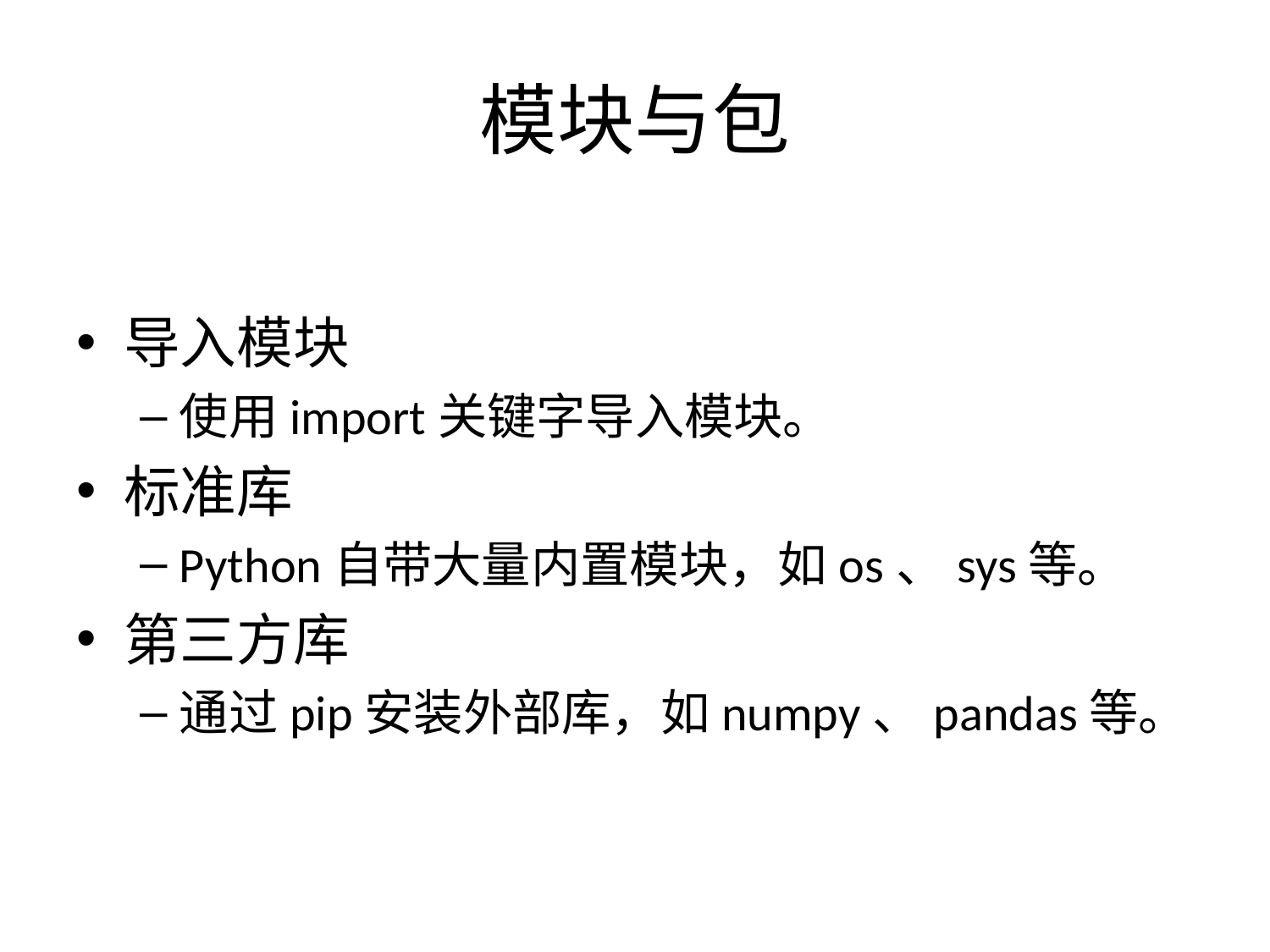

# 模块与包

导入模块
使用import关键字导入模块。
标准库
Python自带大量内置模块，如os、sys等。
第三方库
通过pip安装外部库，如numpy、pandas等。